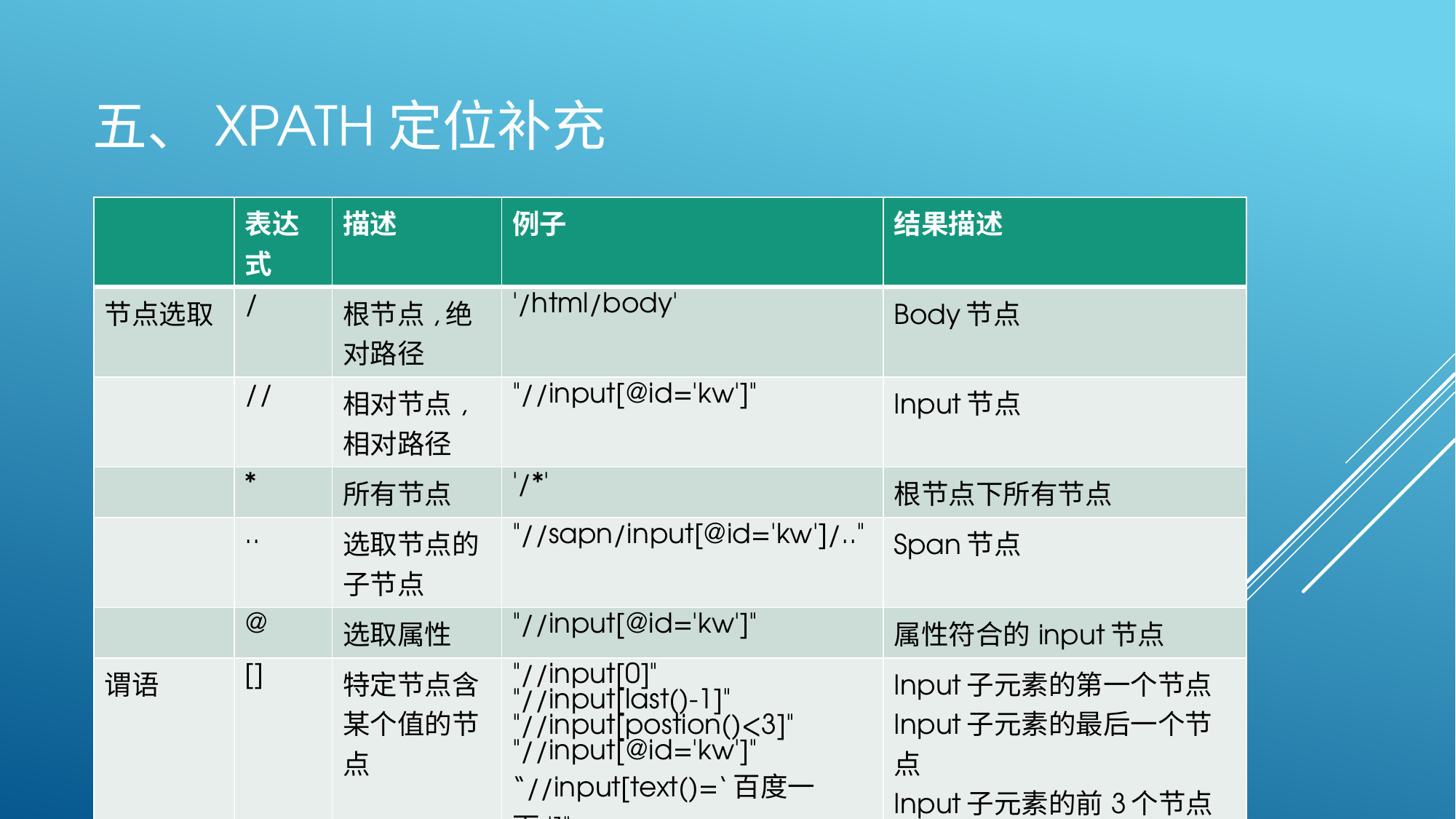

# 五、Xpath定位补充
|  | 表达式 | 描述 | 例子 | 结果描述 |
| --- | --- | --- | --- | --- |
| 节点选取 | / | 根节点,绝对路径 | '/html/body' | Body节点 |
|  | // | 相对节点,相对路径 | "//input[@id='kw']" | Input节点 |
|  | \* | 所有节点 | '/\*' | 根节点下所有节点 |
|  | .. | 选取节点的子节点 | "//sapn/input[@id='kw']/.." | Span节点 |
|  | @ | 选取属性 | "//input[@id='kw']" | 属性符合的input节点 |
| 谓语 | [] | 特定节点含某个值的节点 | "//input[0]" "//input[last()-1]" "//input[postion()<3]" "//input[@id='kw']" “//input[text()=‘百度一下']" | Input子元素的第一个节点 Input子元素的最后一个节点 Input子元素的前3个节点 Input子元素符合属性的节点 Input子元素符合文本的节点 |